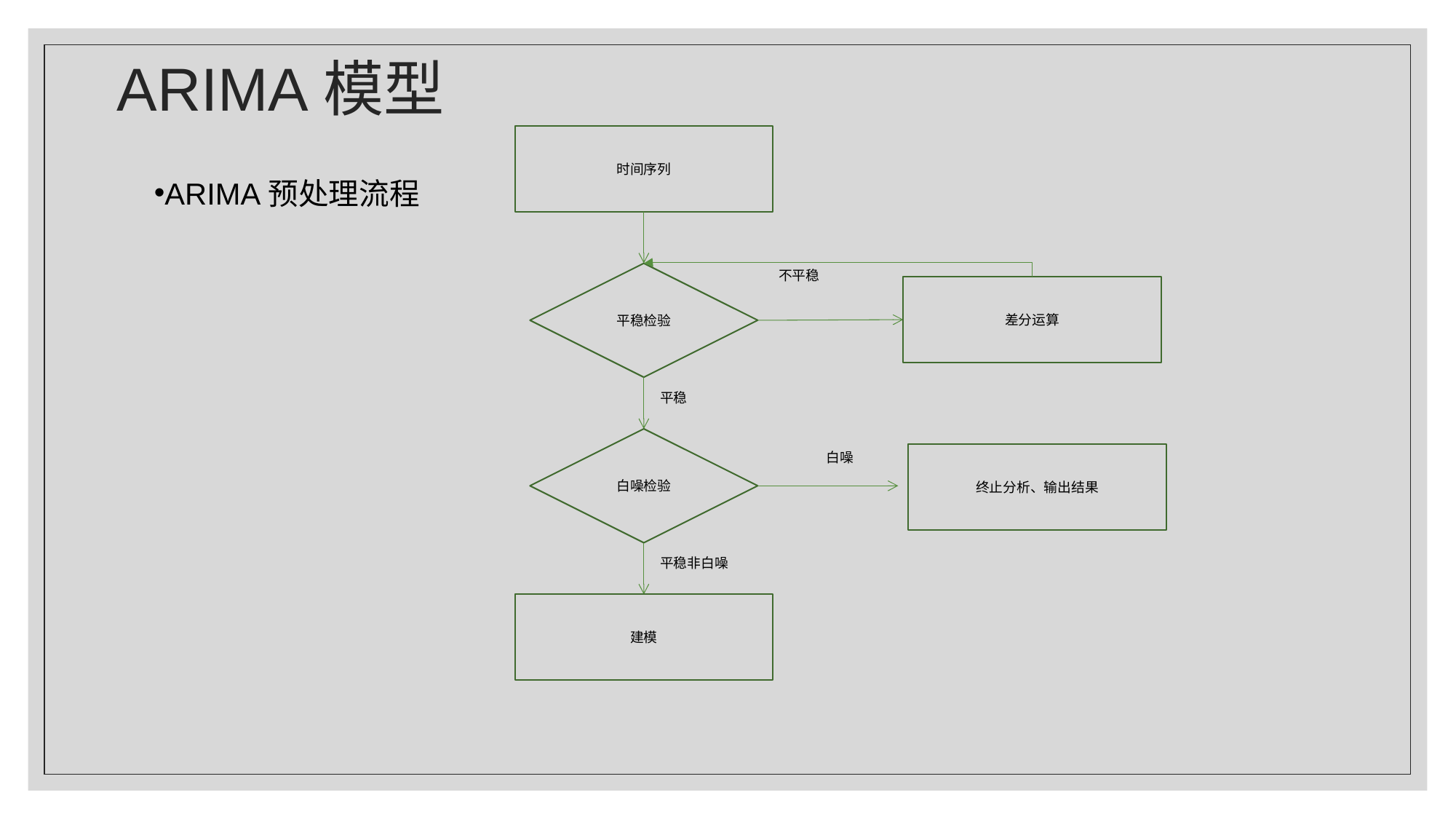

# ARIMA模型
时间序列
ARIMA预处理流程
不平稳
平稳检验
差分运算

平稳
白噪检验
白噪
终止分析、输出结果
平稳非白噪
建模